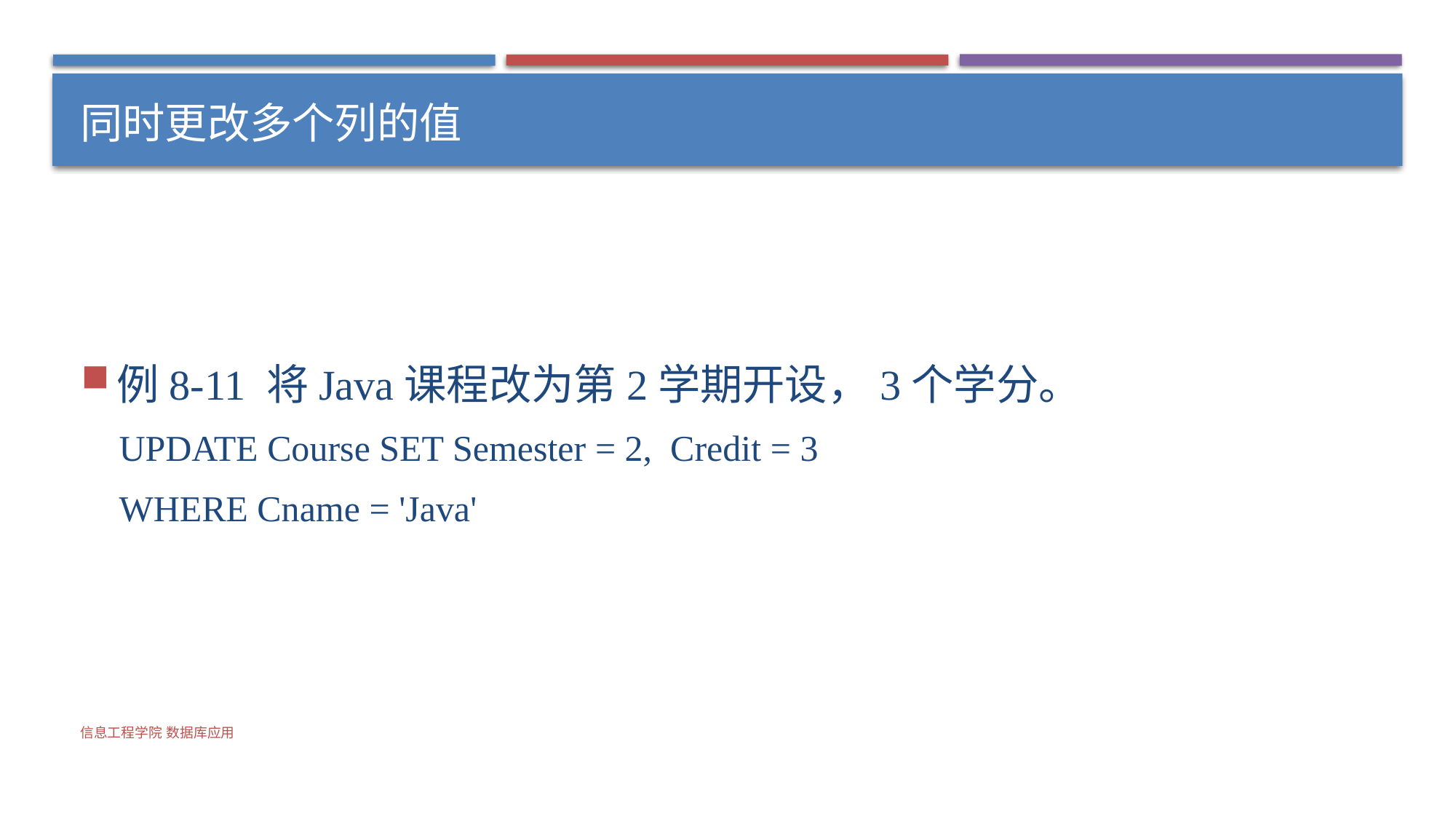

# 同时更改多个列的值
例8-11 将Java课程改为第2学期开设，3个学分。
UPDATE Course SET Semester = 2,  Credit = 3
WHERE Cname = 'Java'
信息工程学院 数据库应用
19